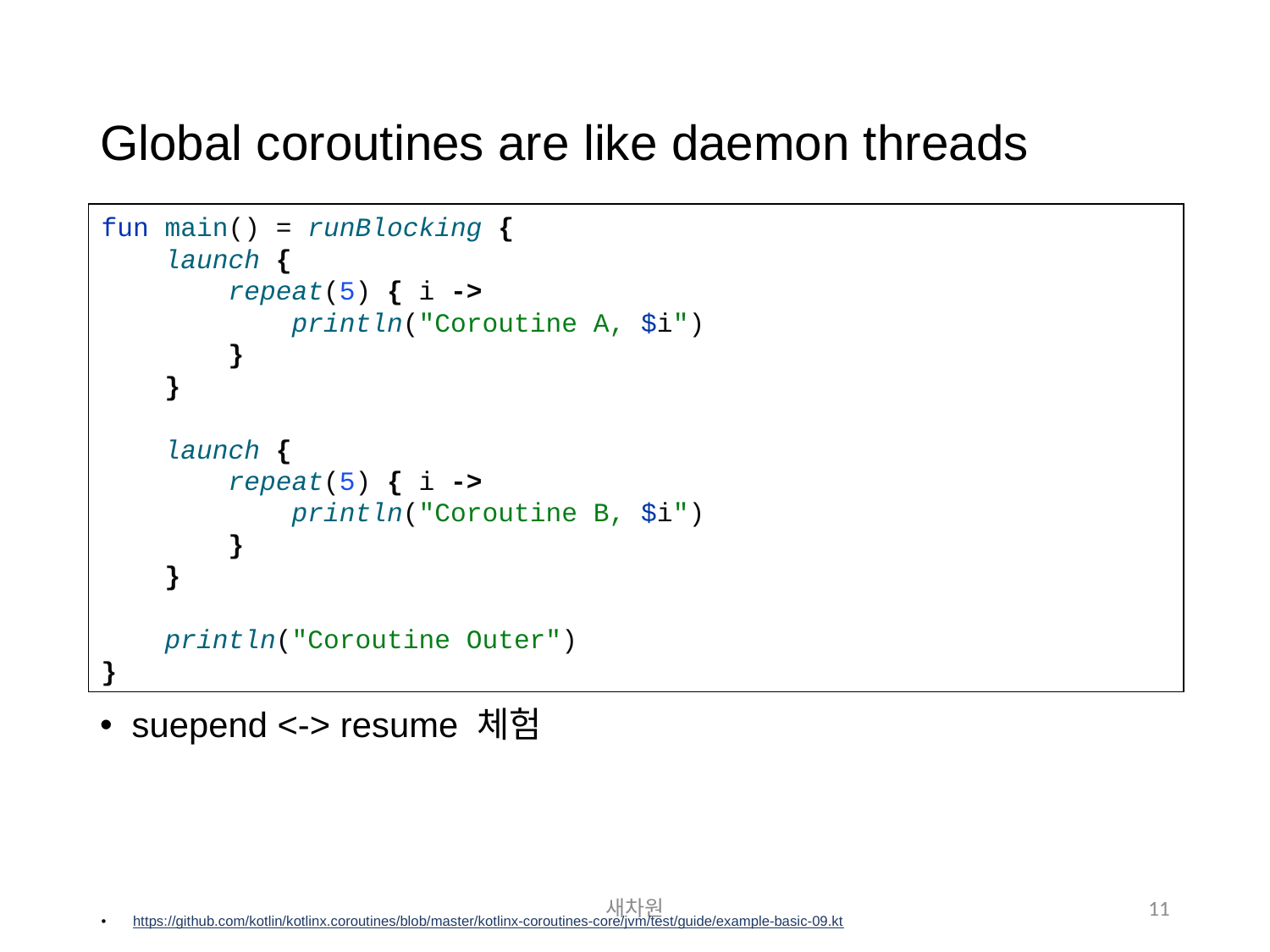

Global coroutines are like daemon threads
fun main() = runBlocking {
    launch {
        repeat(5) { i ->
            println("Coroutine A, $i")
        }
    }
    launch {
        repeat(5) { i ->
            println("Coroutine B, $i")
        }
    }
    println("Coroutine Outer")
}
suepend <-> resume 체험
새차원
11
https://github.com/kotlin/kotlinx.coroutines/blob/master/kotlinx-coroutines-core/jvm/test/guide/example-basic-09.kt